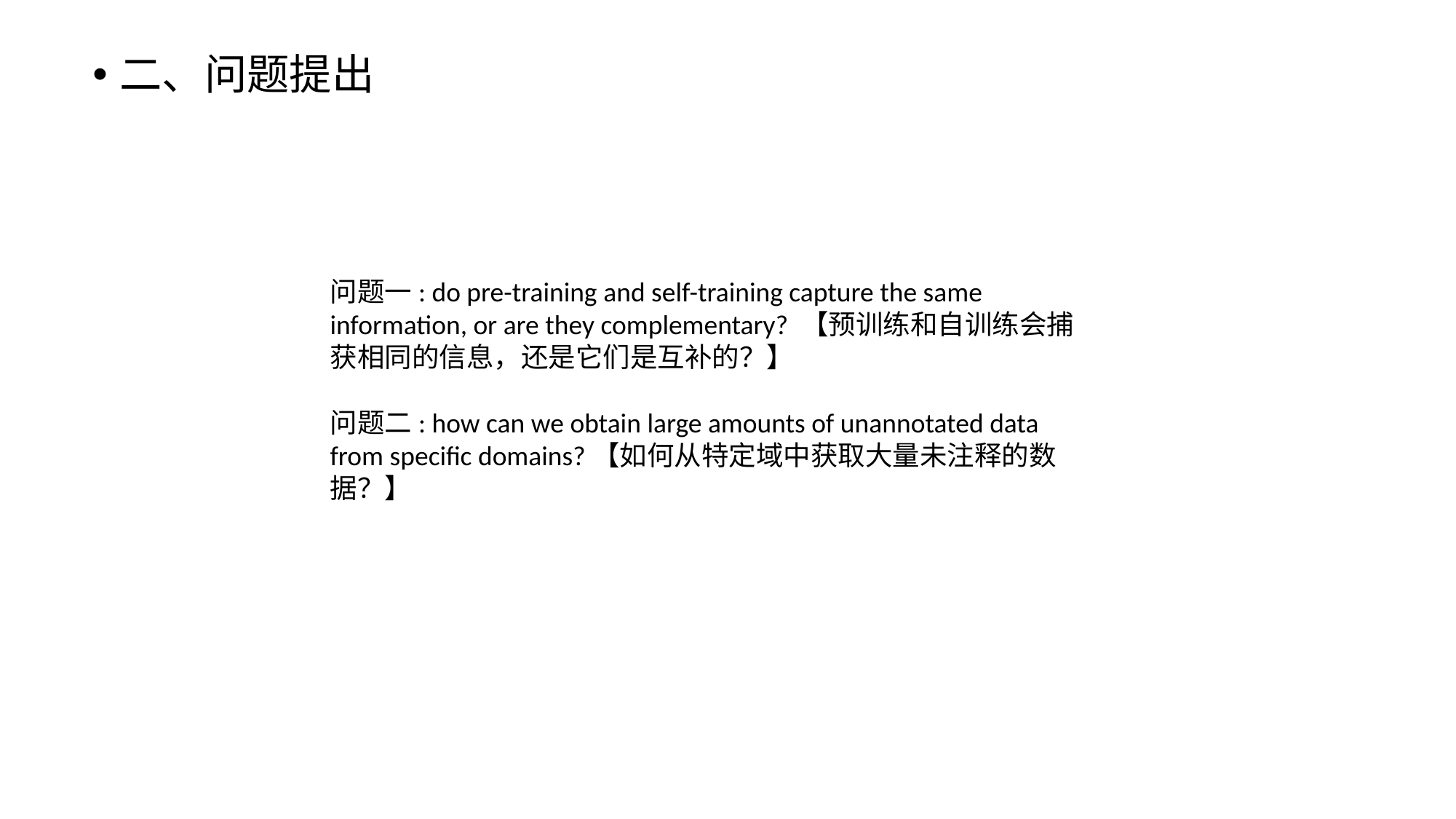

二、问题提出

问题一: do pre-training and self-training capture the same information, or are they complementary? 【预训练和自训练会捕获相同的信息，还是它们是互补的？】

问题二: how can we obtain large amounts of unannotated data from specific domains?【如何从特定域中获取大量未注释的数据？】